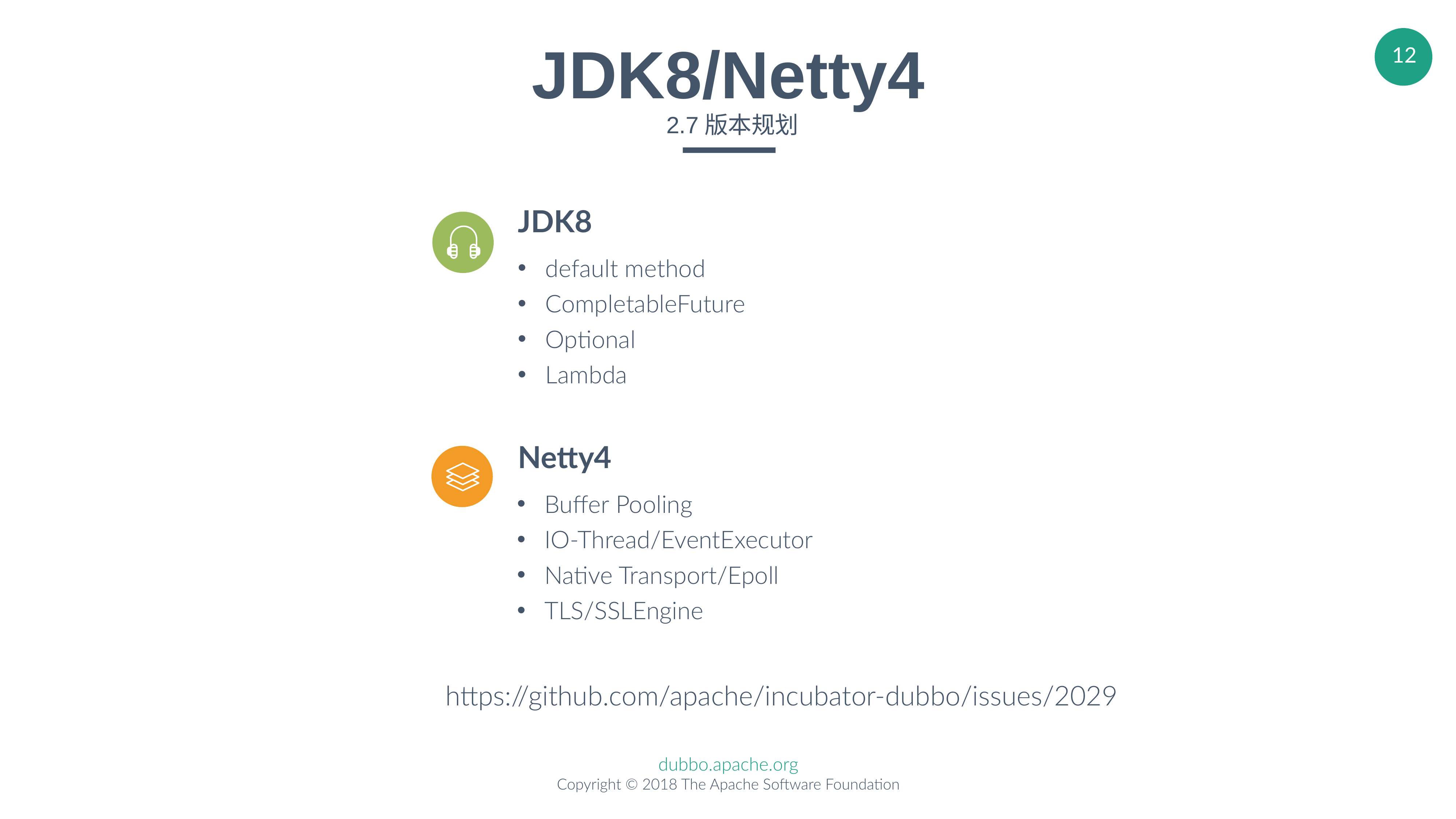

JDK8/Netty4
 2.7版本规划

JDK8

default method
CompletableFuture
Optional
Lambda
Netty4

Buffer Pooling
IO-Thread/EventExecutor
Native Transport/Epoll
TLS/SSLEngine
https://github.com/apache/incubator-dubbo/issues/2029